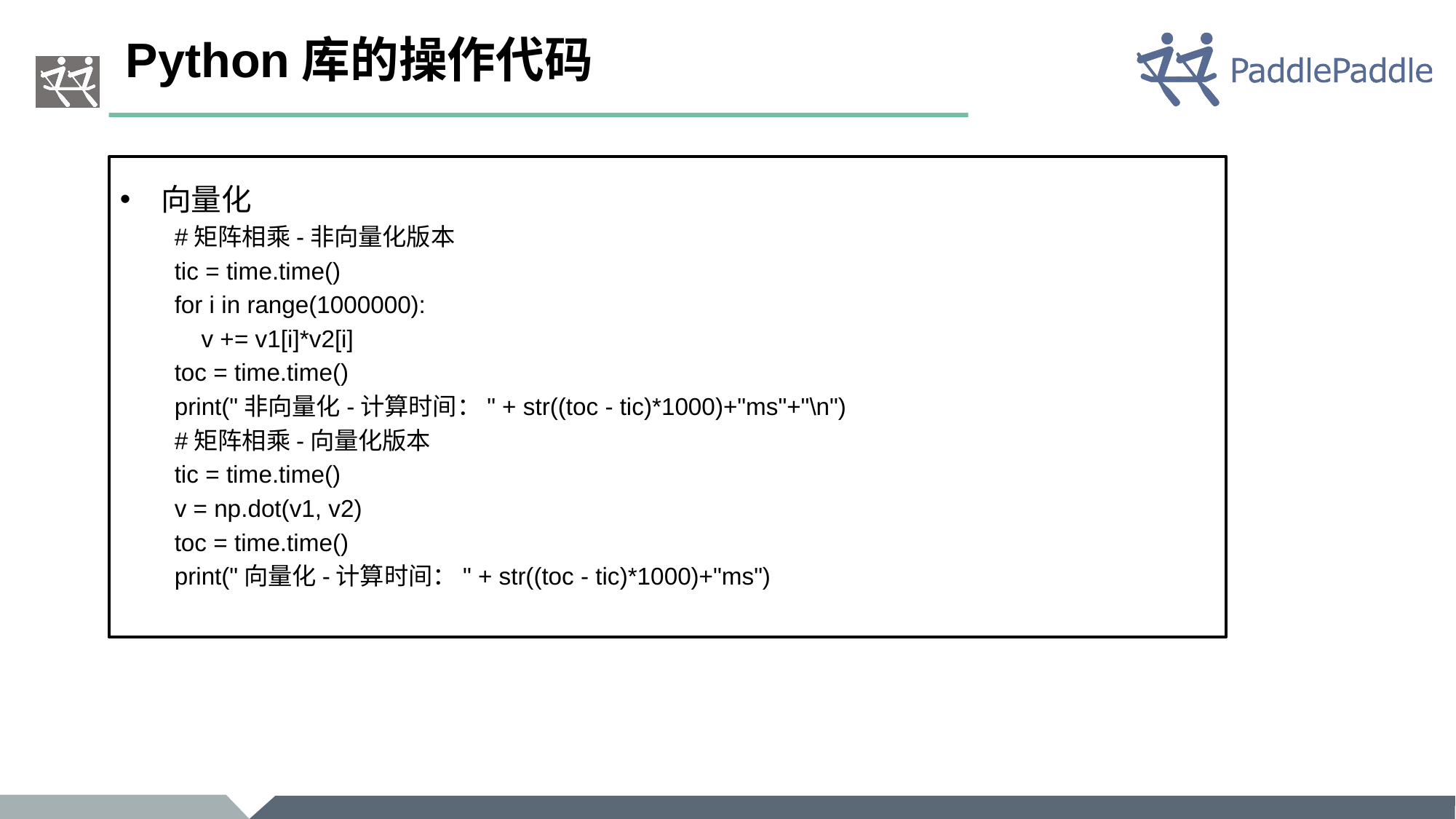

# Python库的操作代码
向量化
#矩阵相乘-非向量化版本
tic = time.time()
for i in range(1000000):
    v += v1[i]*v2[i]
toc = time.time()
print("非向量化-计算时间：" + str((toc - tic)*1000)+"ms"+"\n")
#矩阵相乘-向量化版本
tic = time.time()
v = np.dot(v1, v2)
toc = time.time()
print("向量化-计算时间：" + str((toc - tic)*1000)+"ms")